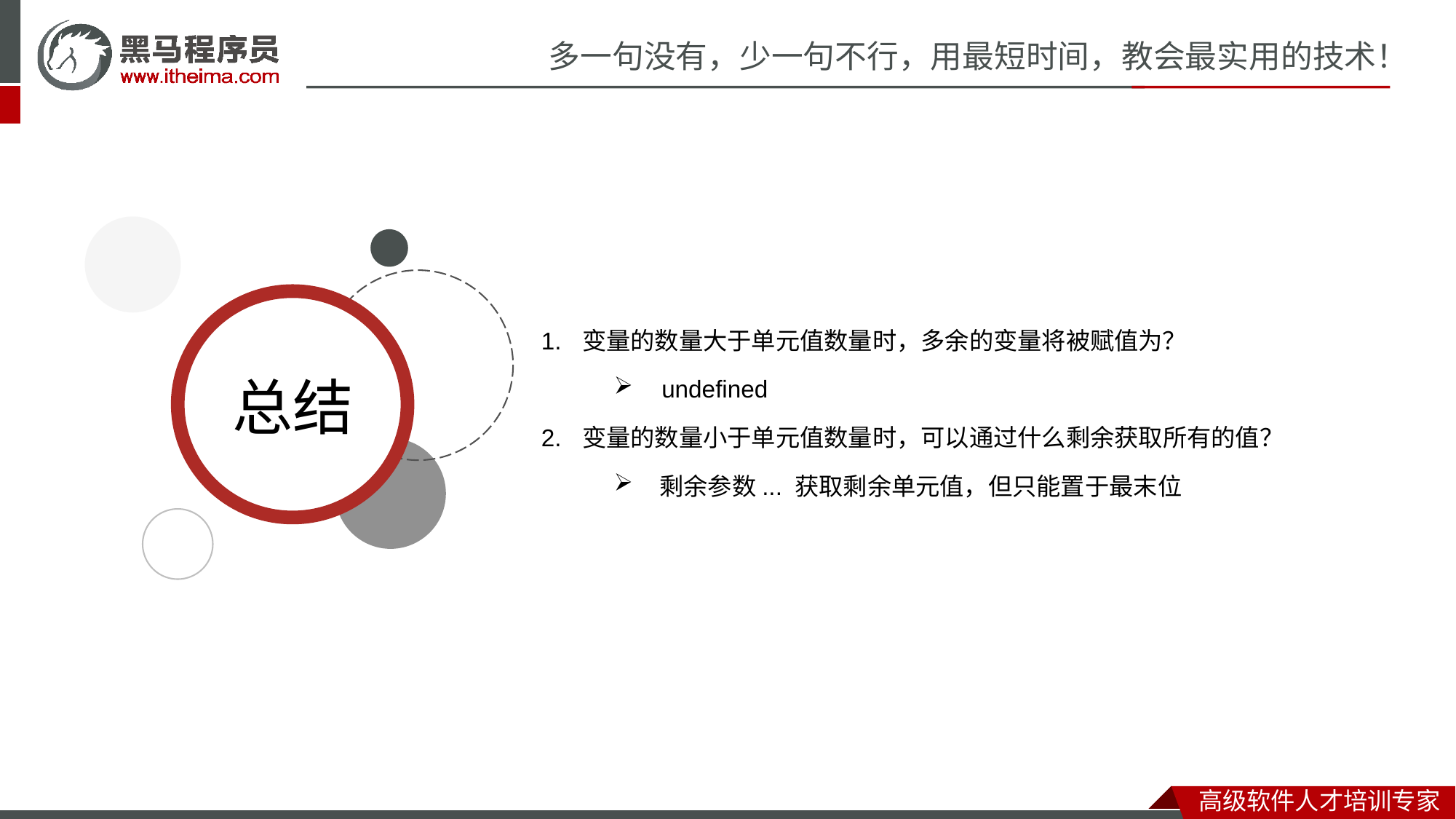

变量的数量大于单元值数量时，多余的变量将被赋值为？
  undefined
变量的数量小于单元值数量时，可以通过什么剩余获取所有的值？
 剩余参数... 获取剩余单元值，但只能置于最末位